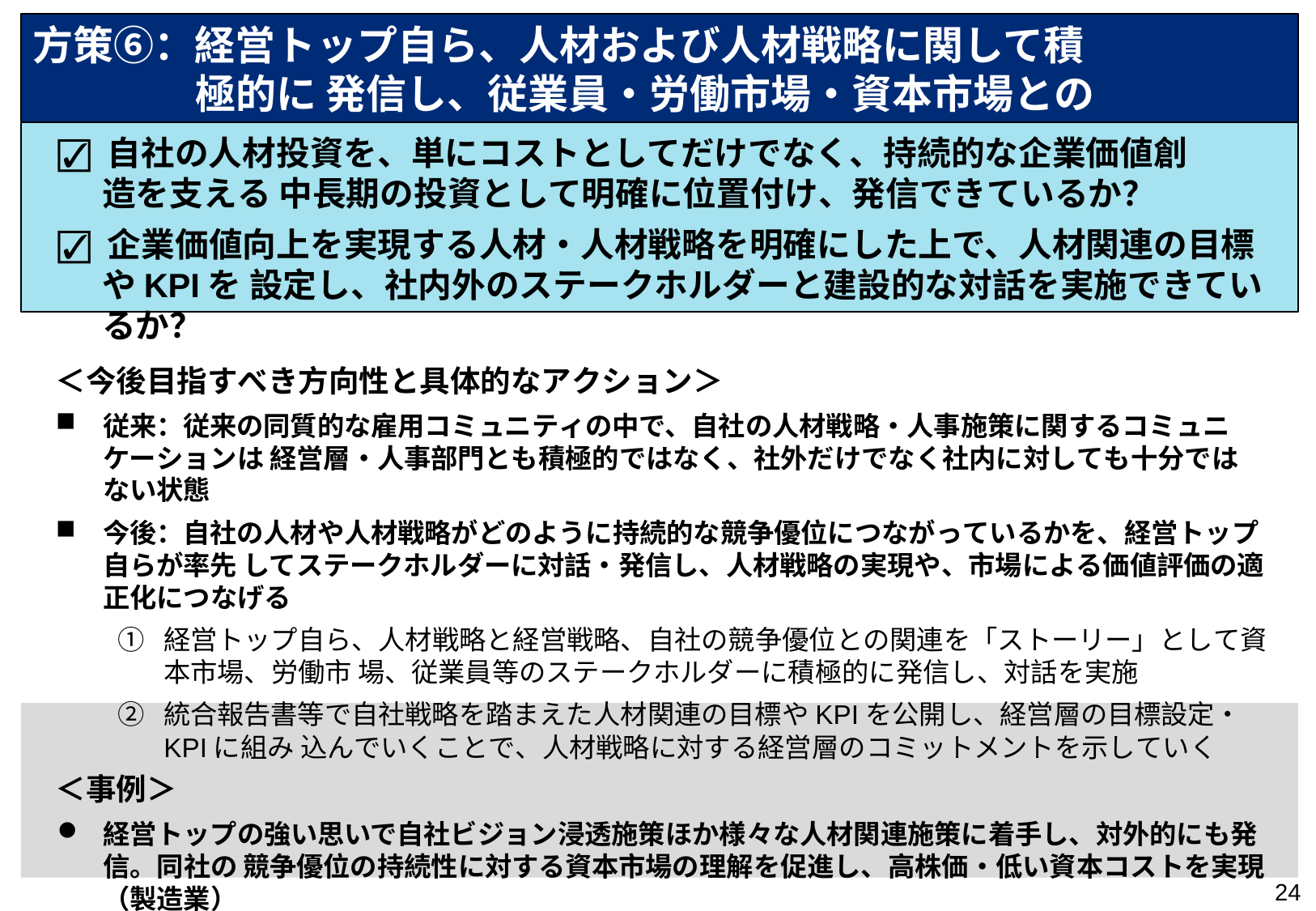

# 方策⑥：経営トップ自ら、人材および人材戦略に関して積極的に 発信し、従業員・労働市場・資本市場との対話を実施

☑ 自社の人材投資を、単にコストとしてだけでなく、持続的な企業価値創造を支える 中長期の投資として明確に位置付け、発信できているか？
☑ 企業価値向上を実現する人材・人材戦略を明確にした上で、人材関連の目標やKPIを 設定し、社内外のステークホルダーと建設的な対話を実施できているか？
＜今後目指すべき方向性と具体的なアクション＞
従来：従来の同質的な雇用コミュニティの中で、自社の人材戦略・人事施策に関するコミュニケーションは 経営層・人事部門とも積極的ではなく、社外だけでなく社内に対しても十分ではない状態
今後：自社の人材や人材戦略がどのように持続的な競争優位につながっているかを、経営トップ自らが率先 してステークホルダーに対話・発信し、人材戦略の実現や、市場による価値評価の適正化につなげる
①	経営トップ自ら、人材戦略と経営戦略、自社の競争優位との関連を「ストーリー」として資本市場、労働市 場、従業員等のステークホルダーに積極的に発信し、対話を実施
②	統合報告書等で自社戦略を踏まえた人材関連の目標やKPIを公開し、経営層の目標設定・KPIに組み 込んでいくことで、人材戦略に対する経営層のコミットメントを示していく
＜事例＞
経営トップの強い思いで自社ビジョン浸透施策ほか様々な人材関連施策に着手し、対外的にも発信。同社の 競争優位の持続性に対する資本市場の理解を促進し、高株価・低い資本コストを実現（製造業）
ダイナミックに報酬や仕事の裁量が得られる、既存人材向けと異なる仕組みを整備した上で、トップや経営層 が採用市場に自社で働く魅力を積極的に発信し、高度専門人材・事業開発人材確保を実現（サービス）

24